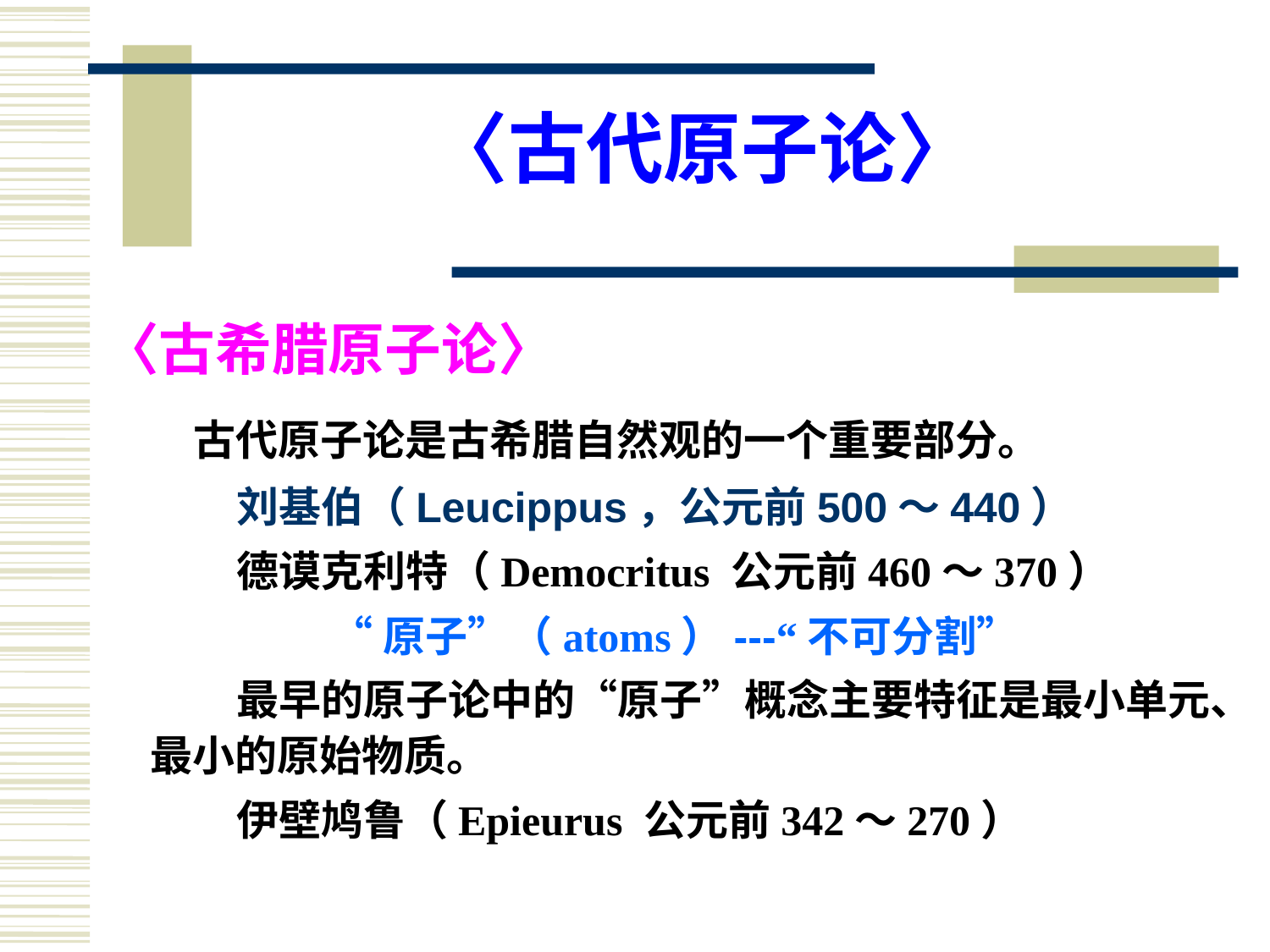

# 〈古代原子论〉
〈古希腊原子论〉
      古代原子论是古希腊自然观的一个重要部分。
             刘基伯（Leucippus，公元前500～440）
             德谟克利特（Democritus 公元前460～370）
“原子”（atoms）---“不可分割”
             最早的原子论中的“原子”概念主要特征是最小单元、最小的原始物质。
             伊壁鸠鲁（Epieurus 公元前342～270）